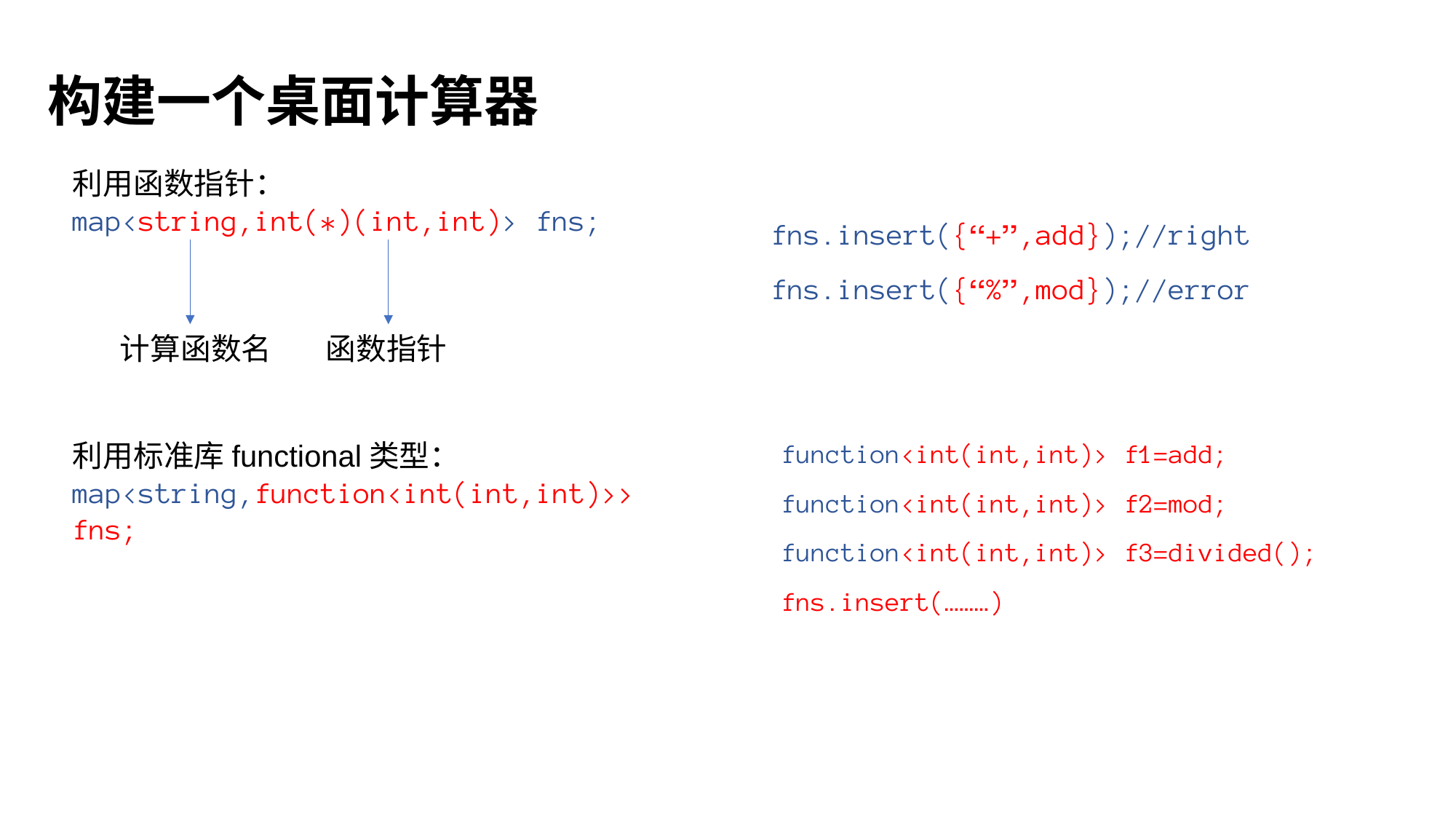

构建一个桌面计算器
利用函数指针：
map<string,int(*)(int,int)> fns;

fns.insert({“+”,add});//right
fns.insert({“%”,mod});//error
计算函数名        函数指针
function<int(int,int)> f1=add;
function<int(int,int)> f2=mod;
function<int(int,int)> f3=divided();
fns.insert(………)
利用标准库functional类型：
map<string,function<int(int,int)>> fns;